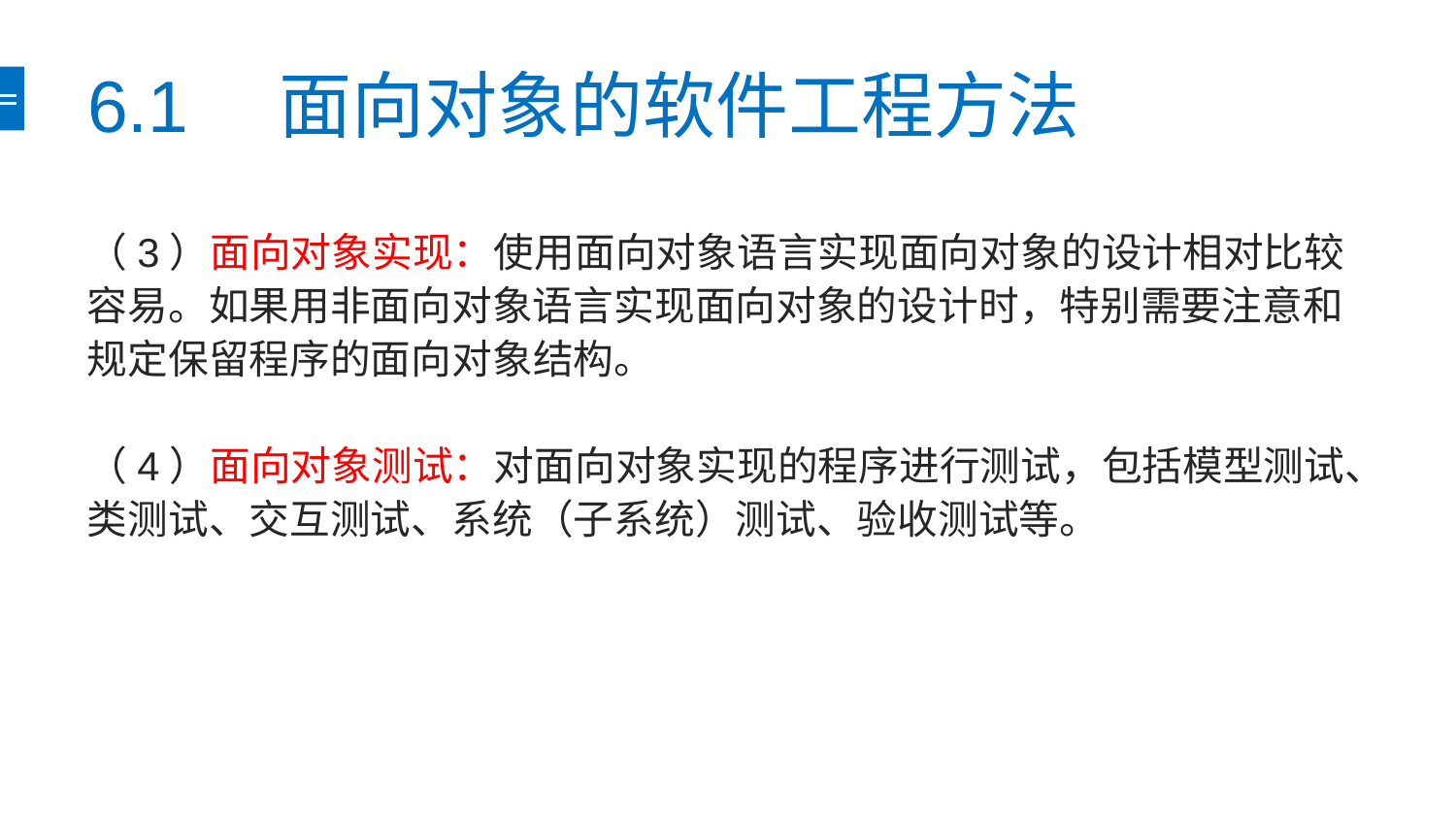

# 6.1　面向对象的软件工程方法

（3）面向对象实现：使用面向对象语言实现面向对象的设计相对比较容易。如果用非面向对象语言实现面向对象的设计时，特别需要注意和规定保留程序的面向对象结构。

（4）面向对象测试：对面向对象实现的程序进行测试，包括模型测试、类测试、交互测试、系统（子系统）测试、验收测试等。